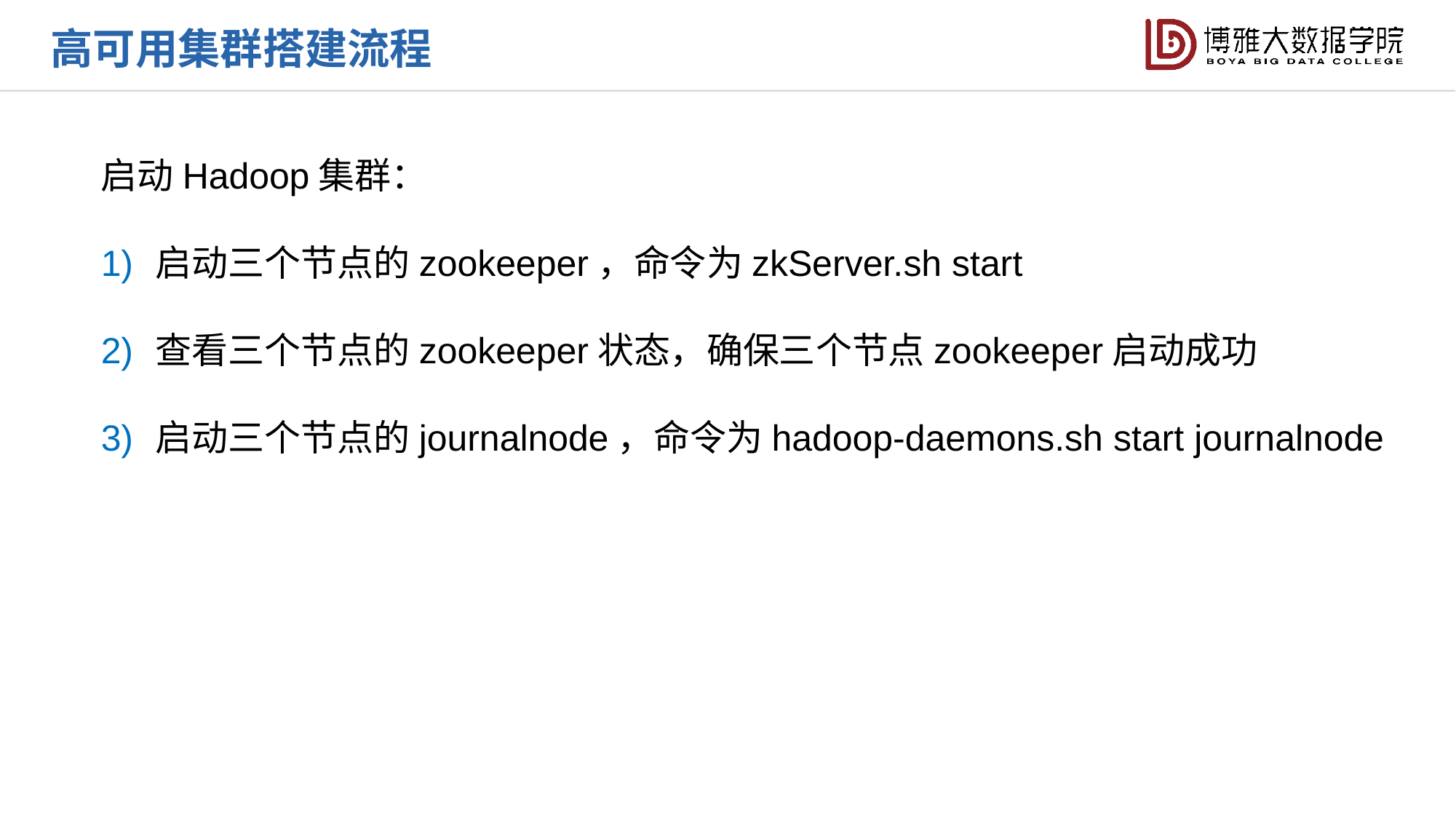

高可用集群搭建流程
启动Hadoop集群：

启动三个节点的zookeeper，命令为zkServer.sh start

查看三个节点的zookeeper状态，确保三个节点zookeeper启动成功

启动三个节点的journalnode，命令为hadoop-daemons.sh start journalnode